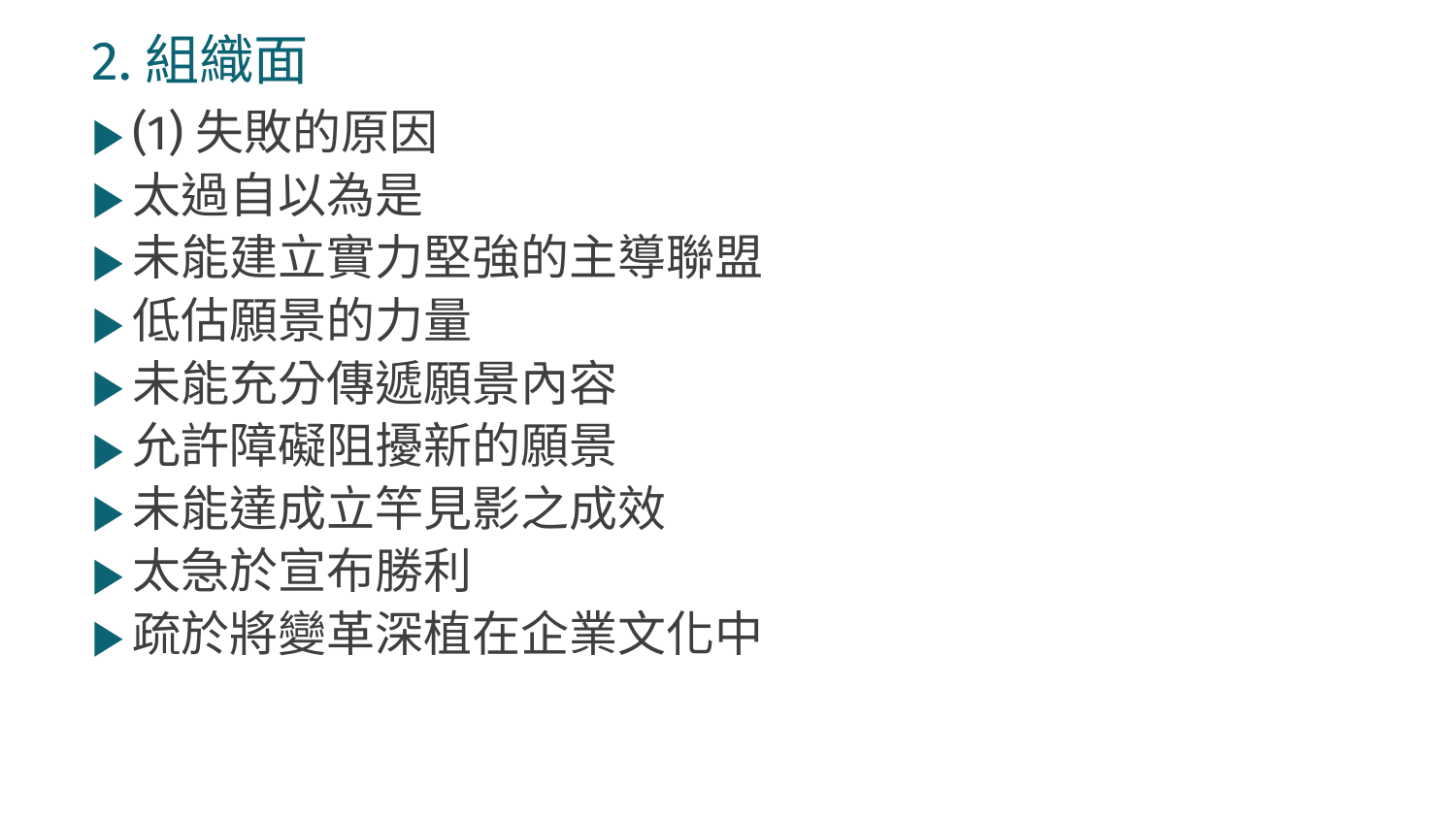

# 2.組織面
(1)失敗的原因
太過自以為是
未能建立實力堅強的主導聯盟
低估願景的力量
未能充分傳遞願景內容
允許障礙阻擾新的願景
未能達成立竿見影之成效
太急於宣布勝利
疏於將變革深植在企業文化中